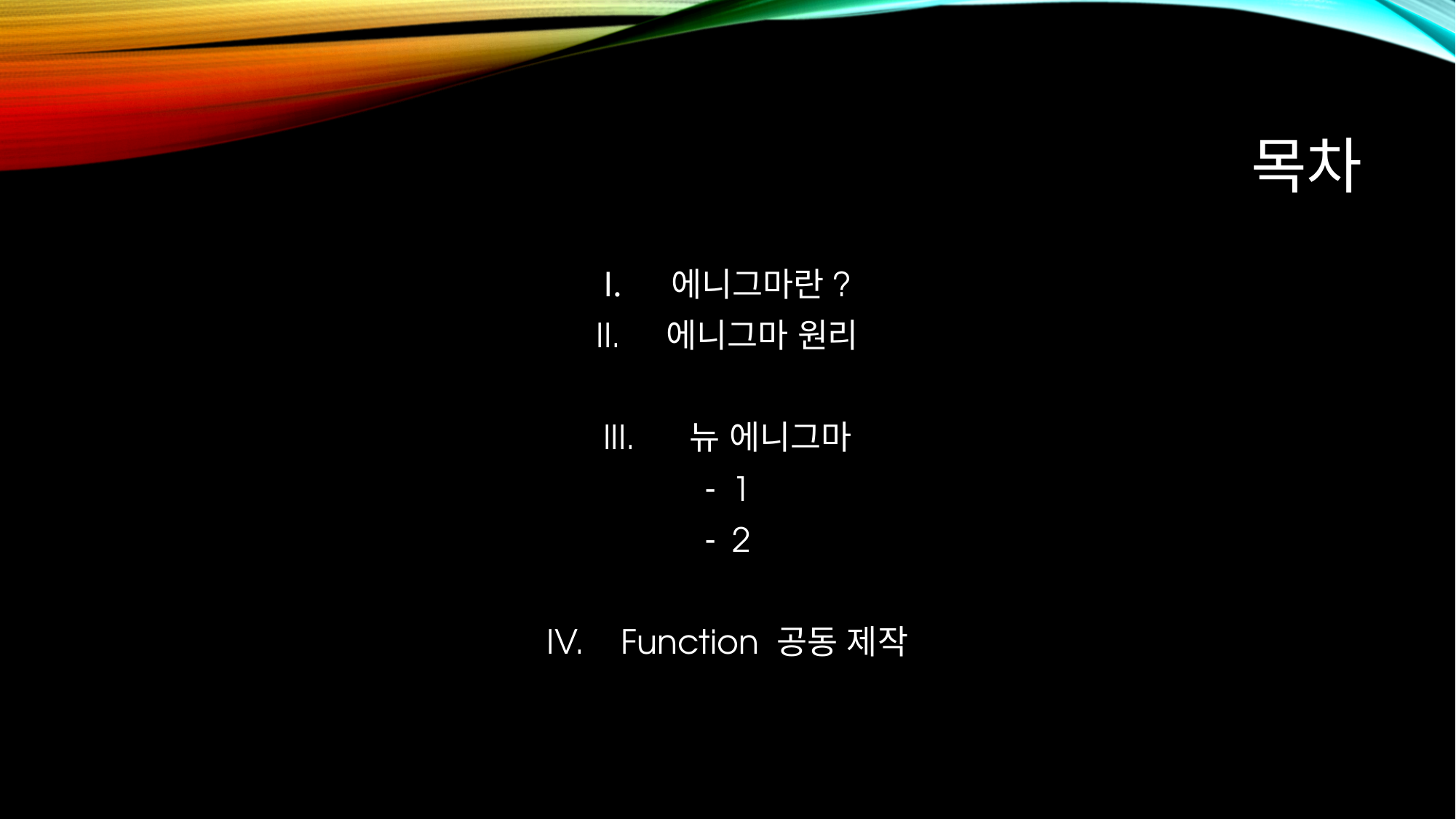

# 목차
에니그마란?
II.    에니그마 원리

III.     뉴 에니그마
1
2

IV.    Function 공동 제작